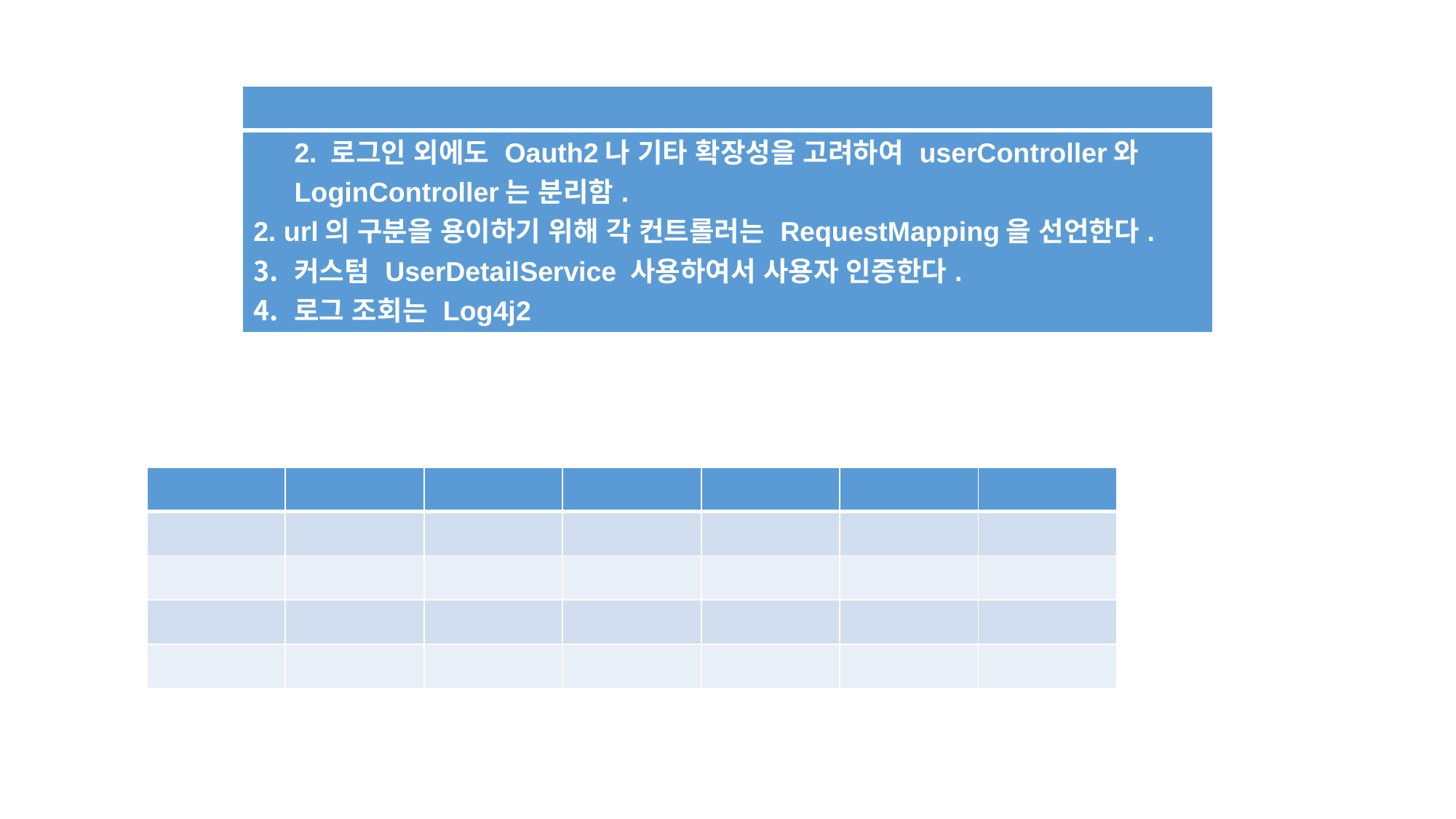

| 스프링 시큐리티의 커스텀 로그인 form을 통해 인증 하는 방식 2. 로그인 외에도 Oauth2나 기타 확장성을 고려하여 userController와 LoginController는 분리함. 2. url의 구분을 용이하기 위해 각 컨트롤러는 RequestMapping을 선언한다. 커스텀 UserDetailService 사용하여서 사용자 인증한다. 로그 조회는 Log4j2 |
| --- |
|  |
| --- |
#

|  |  |  |  |  |  |  |
| --- | --- | --- | --- | --- | --- | --- |
|  |  |  |  |  |  |  |
|  |  |  |  |  |  |  |
|  |  |  |  |  |  |  |
|  |  |  |  |  |  |  |